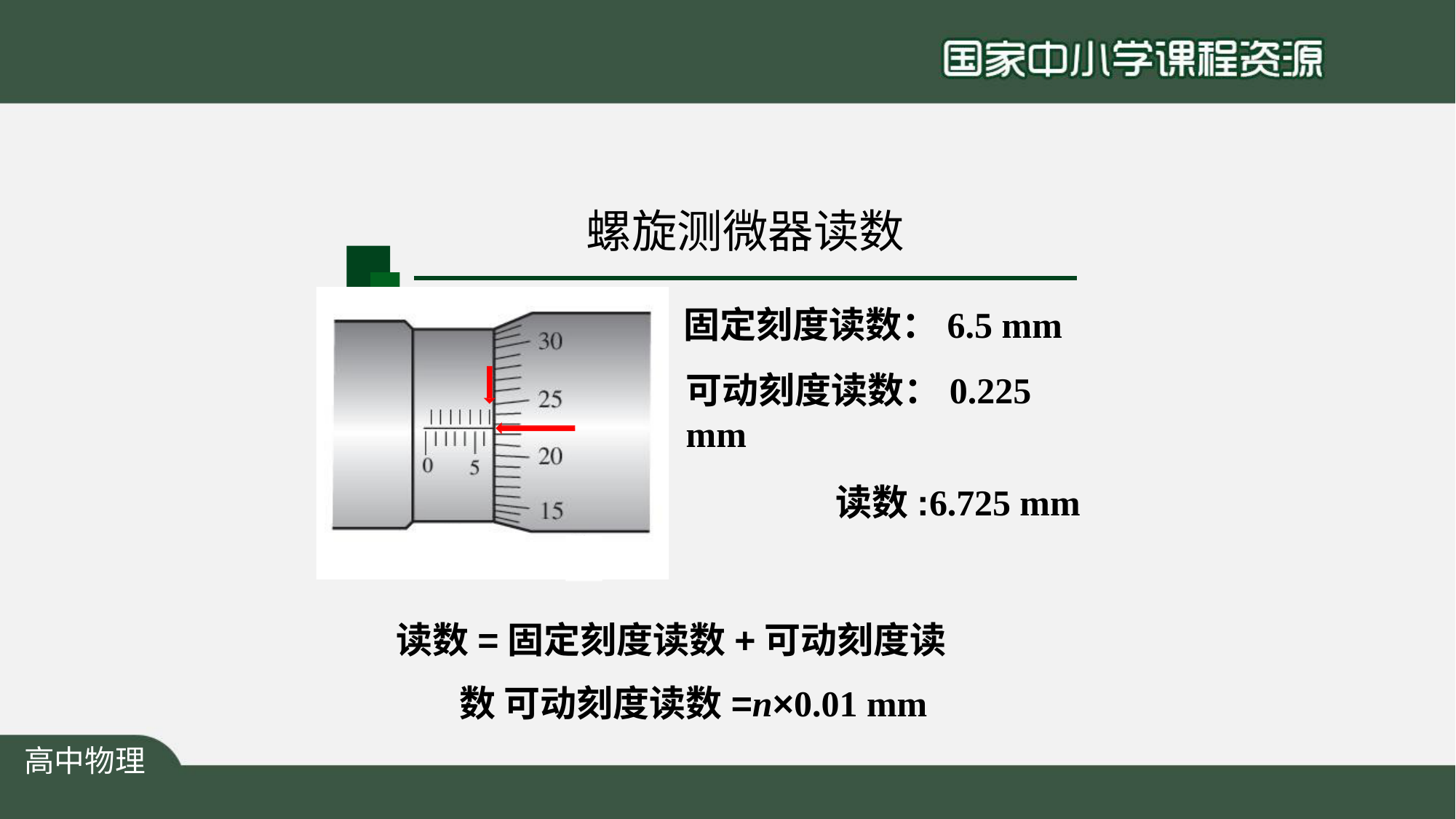

# 螺旋测微器读数

固定刻度读数：6.5 mm
可动刻度读数：0.225 mm
读数:6.725 mm

读数=固定刻度读数+可动刻度读数 可动刻度读数=n×0.01 mm

高中物理